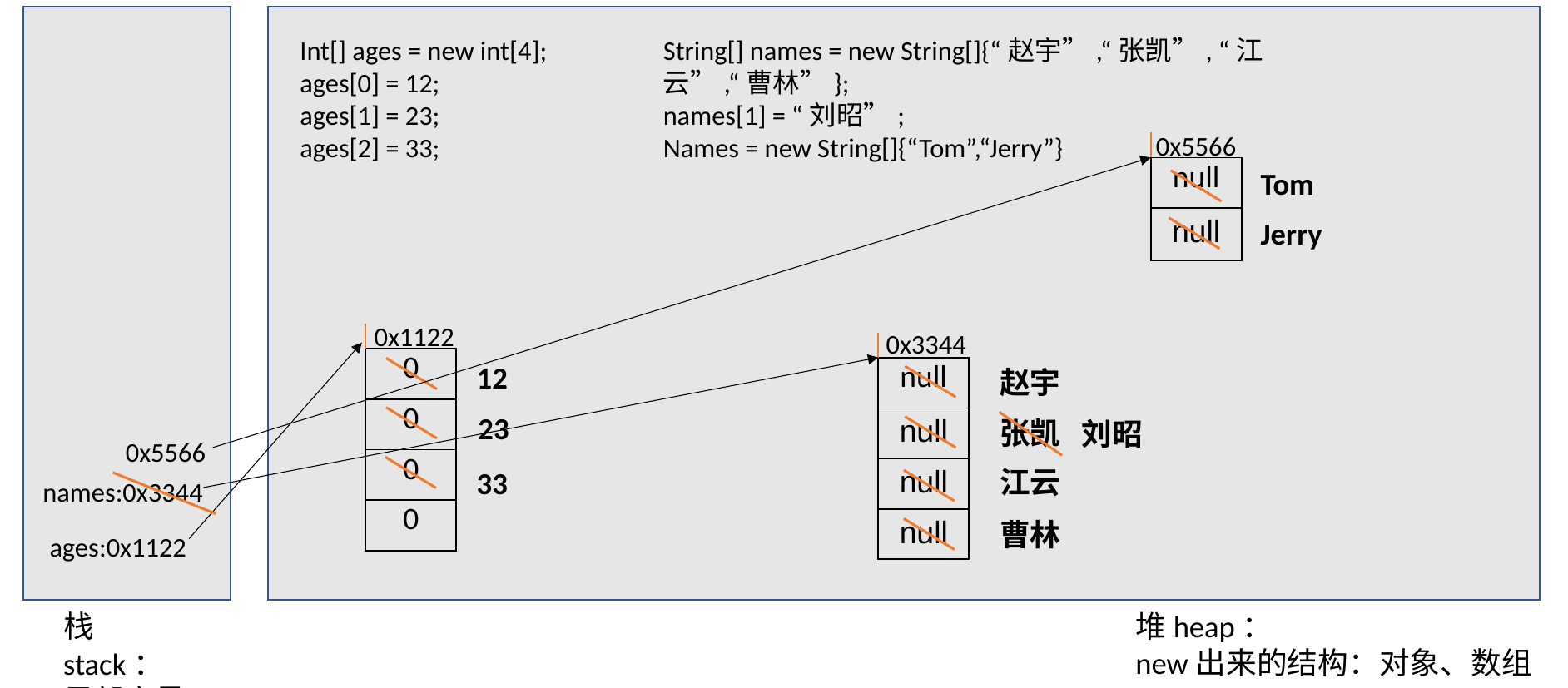

Int[] ages = new int[4];
ages[0] = 12;
ages[1] = 23;
ages[2] = 33;
String[] names = new String[]{“赵宇”,“张凯”, “江云”,“曹林”};
names[1] = “刘昭”;
Names = new String[]{“Tom”,“Jerry”}
0x5566
| null |
| --- |
| null |
Tom
Jerry
0x1122
0x3344
| 0 |
| --- |
| 0 |
| 0 |
| 0 |
12
赵宇
| null |
| --- |
| null |
| null |
| null |
23
张凯
刘昭
0x5566
江云
33
names:0x3344
曹林
ages:0x1122
堆heap：
new出来的结构：对象、数组
栈stack：
局部变量